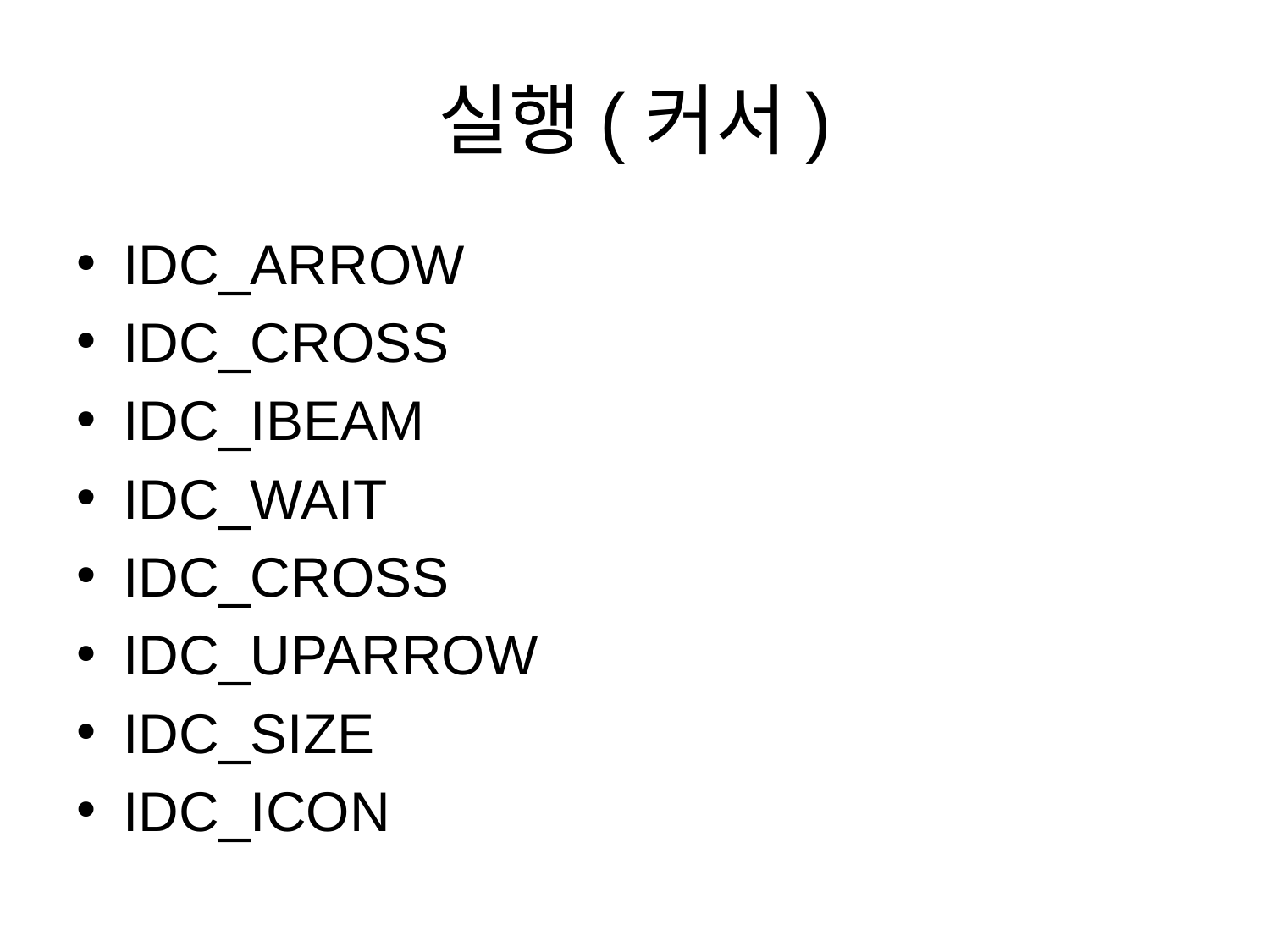

# 실행(커서)
IDC_ARROW
IDC_CROSS
IDC_IBEAM
IDC_WAIT
IDC_CROSS
IDC_UPARROW
IDC_SIZE
IDC_ICON